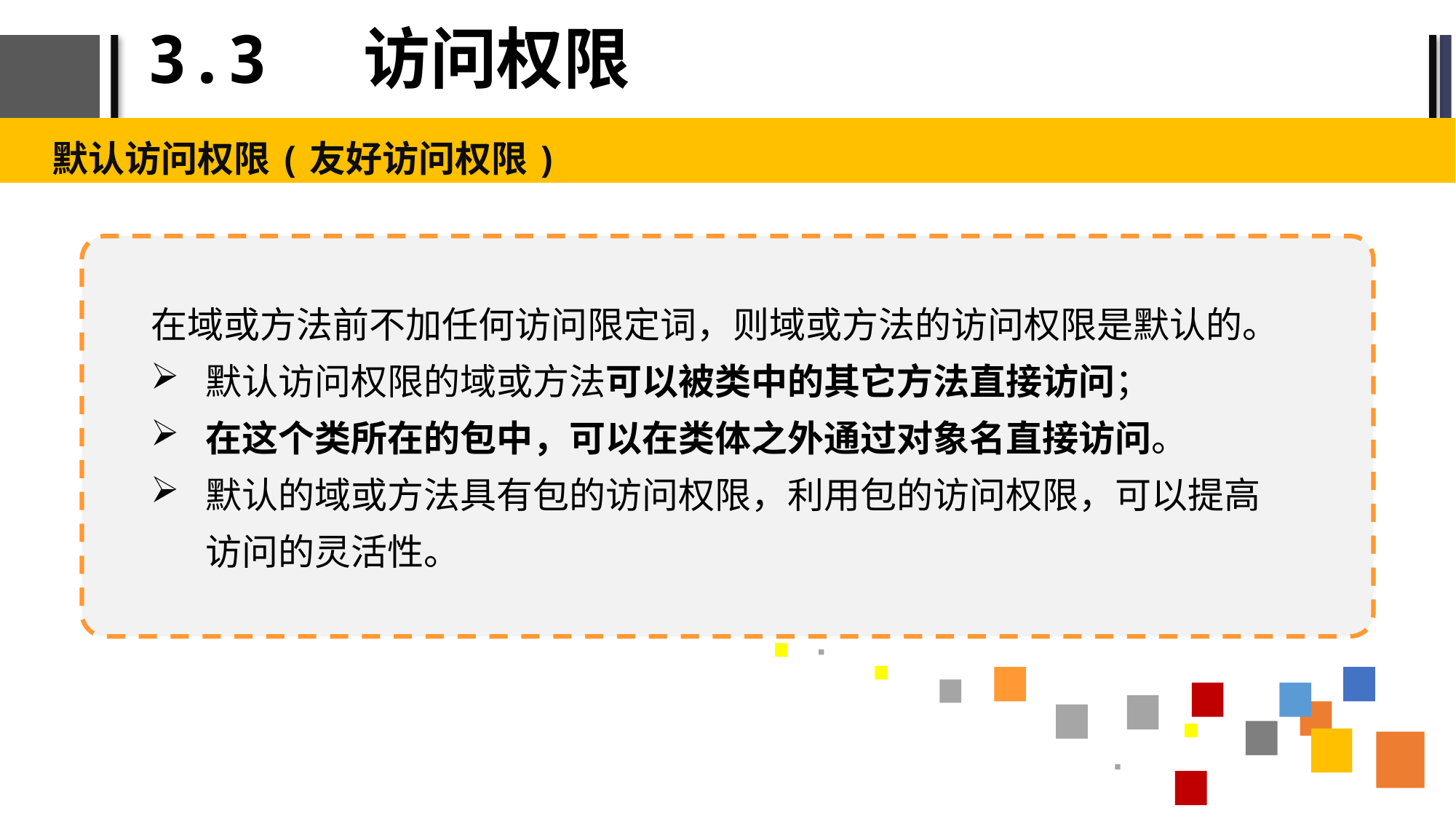

# 3.3  访问权限

默认访问权限(友好访问权限)

在域或方法前不加任何访问限定词，则域或方法的访问权限是默认的。
默认访问权限的域或方法可以被类中的其它方法直接访问；
在这个类所在的包中，可以在类体之外通过对象名直接访问。
默认的域或方法具有包的访问权限，利用包的访问权限，可以提高访问的灵活性。